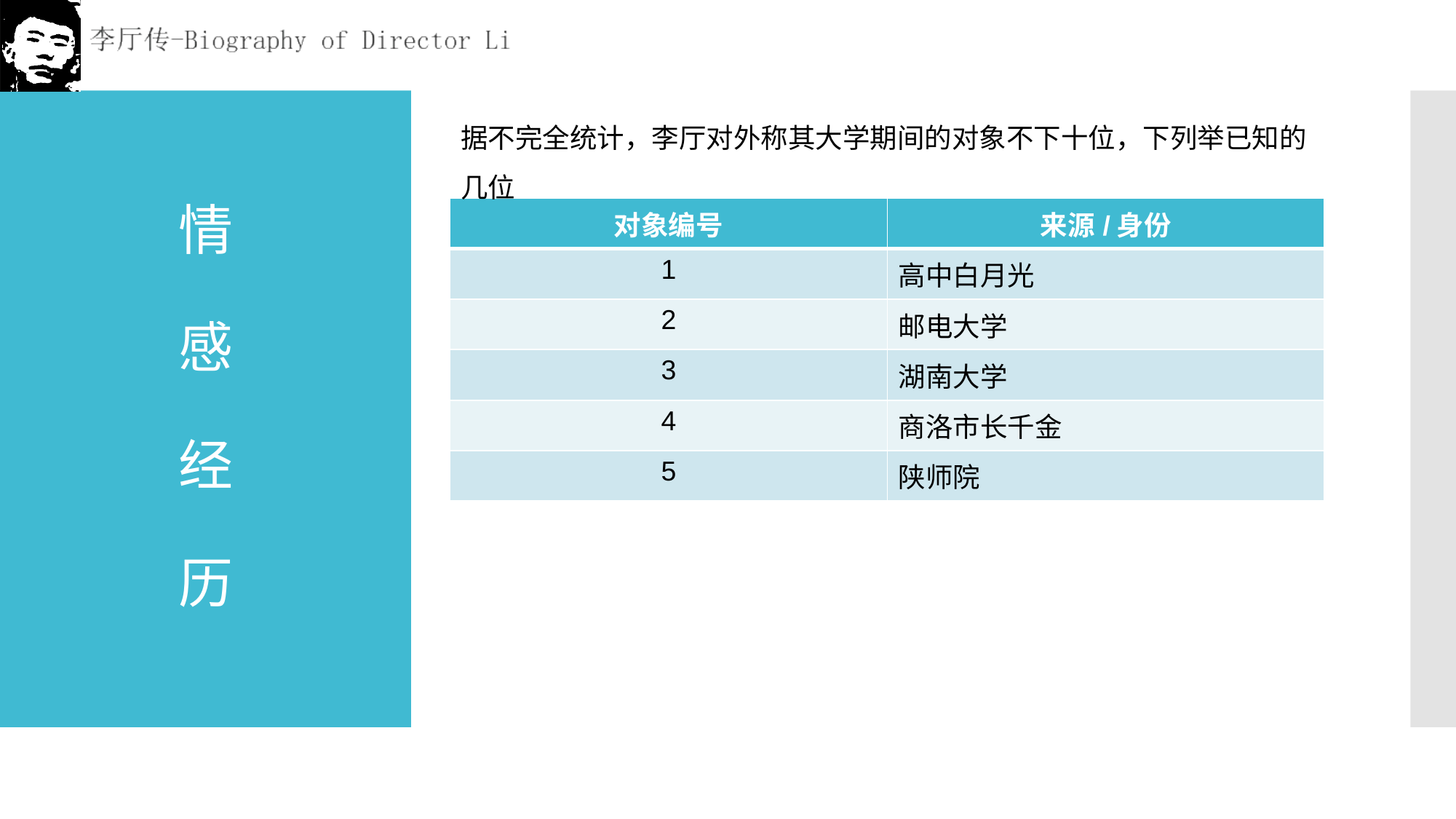

据不完全统计，李厅对外称其大学期间的对象不下十位，下列举已知的几位
# 情 感 经 历
| 对象编号 | 来源/身份 |
| --- | --- |
| 1 | 高中白月光 |
| 2 | 邮电大学 |
| 3 | 湖南大学 |
| 4 | 商洛市长千金 |
| 5 | 陕师院 |